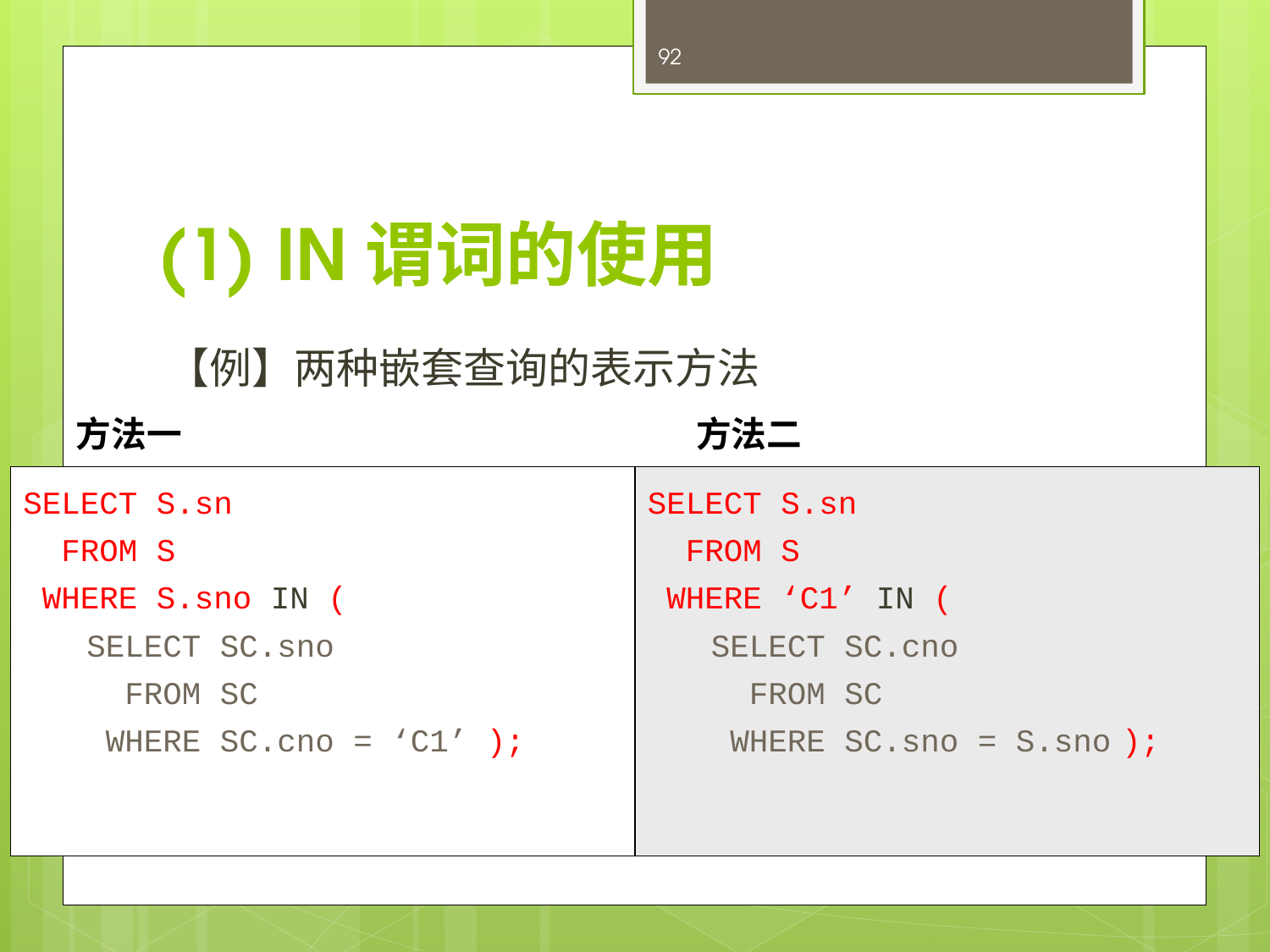

92
# (1) IN谓词的使用
【例】两种嵌套查询的表示方法

方法一
SELECT S.sn
  FROM S
 WHERE S.sno IN (
SELECT SC.sno
  FROM SC
 WHERE SC.cno = ‘C1’ );
方法二
SELECT S.sn
  FROM S
 WHERE ‘C1’ IN (
SELECT SC.cno
  FROM SC
 WHERE SC.sno = S.sno );